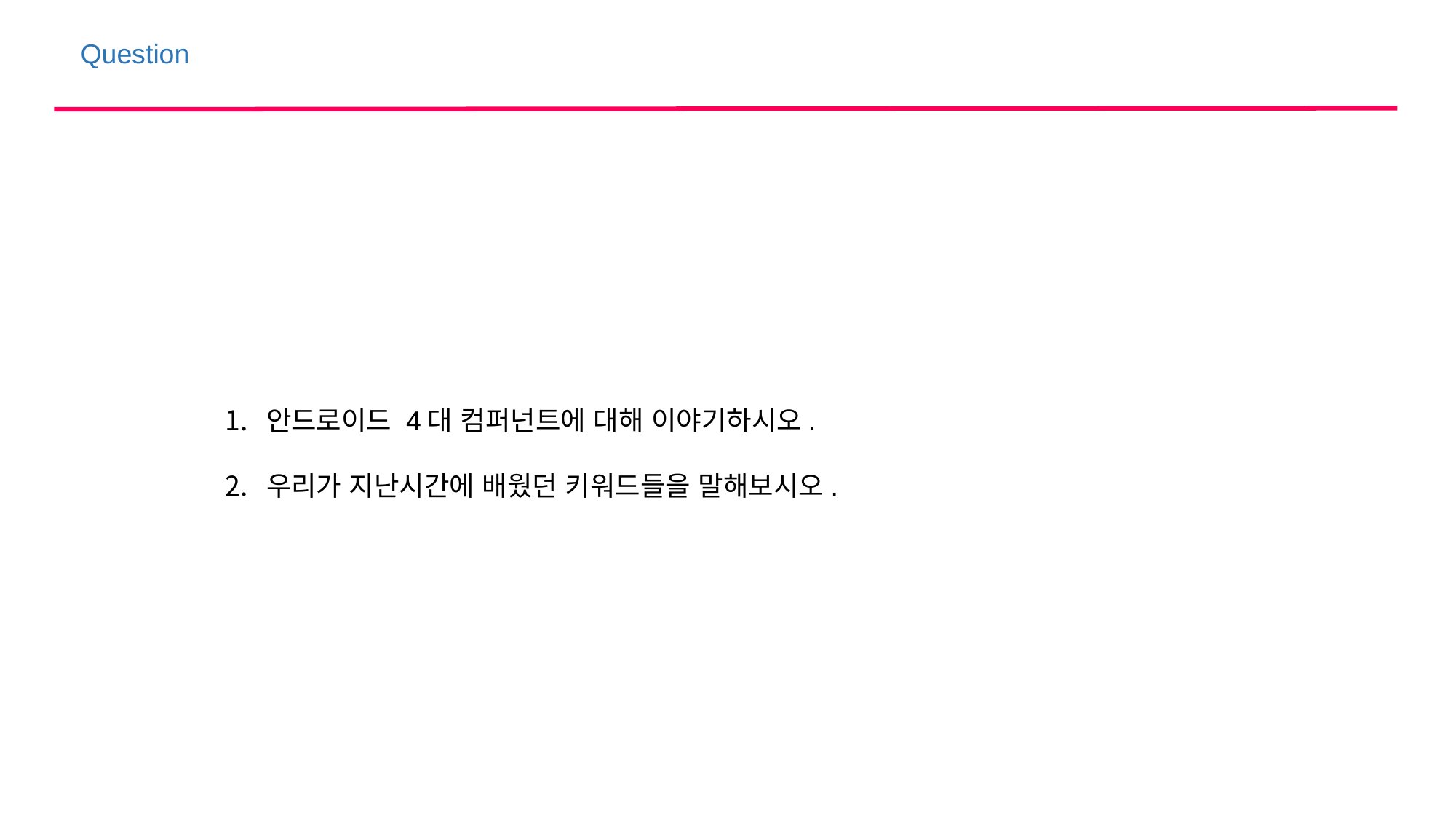

Question
안드로이드 4대 컴퍼넌트에 대해 이야기하시오.
우리가 지난시간에 배웠던 키워드들을 말해보시오.